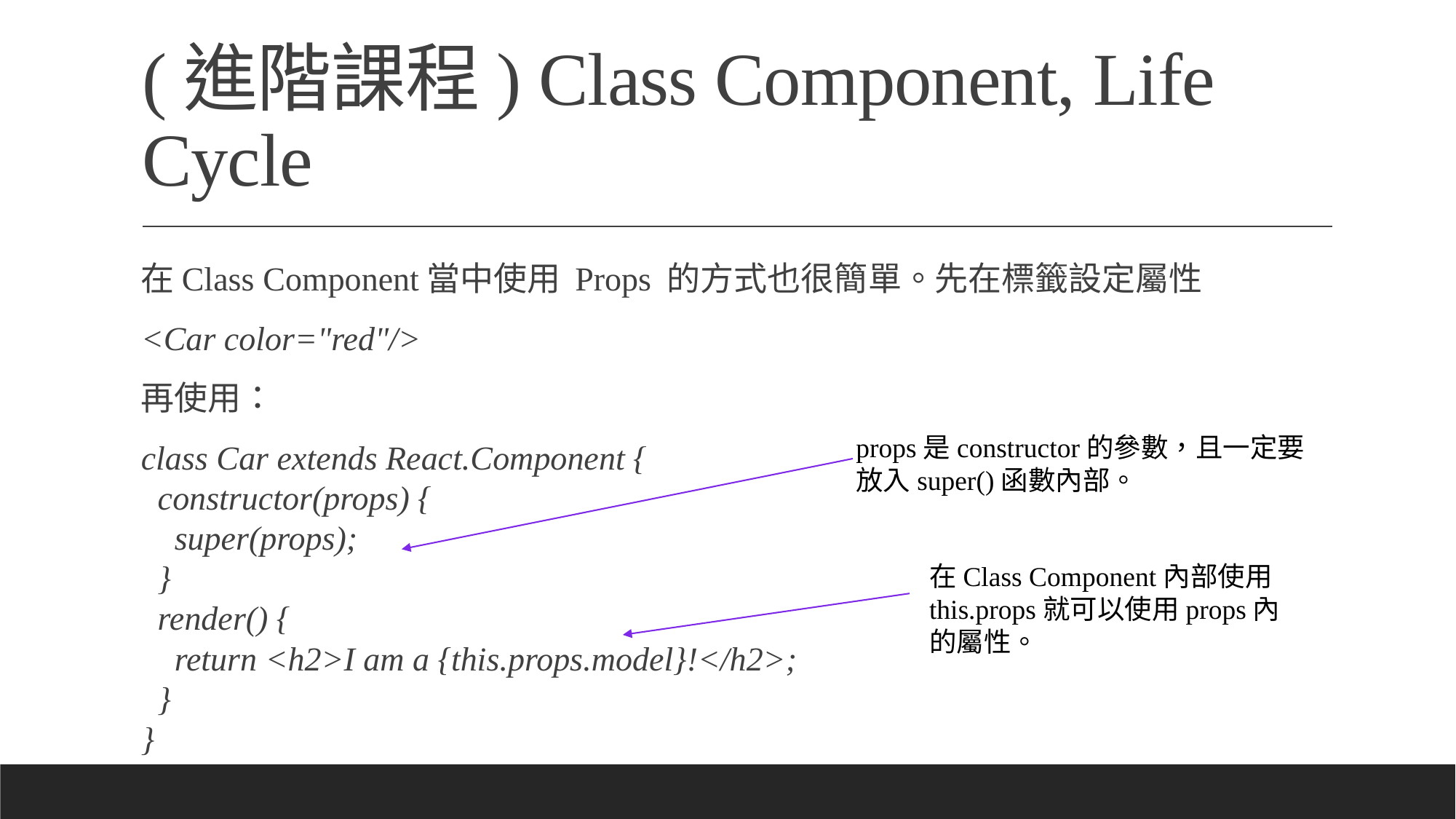

# (進階課程) Class Component, Life Cycle
在Class Component當中使用 Props 的方式也很簡單。先在標籤設定屬性
<Car color="red"/>
再使用：
class Car extends React.Component {
  constructor(props) {
    super(props);
  }
  render() {
    return <h2>I am a {this.props.model}!</h2>;
  }
}
props是constructor的參數，且一定要
放入super()函數內部。
在Class Component內部使用this.props就可以使用props內的屬性。